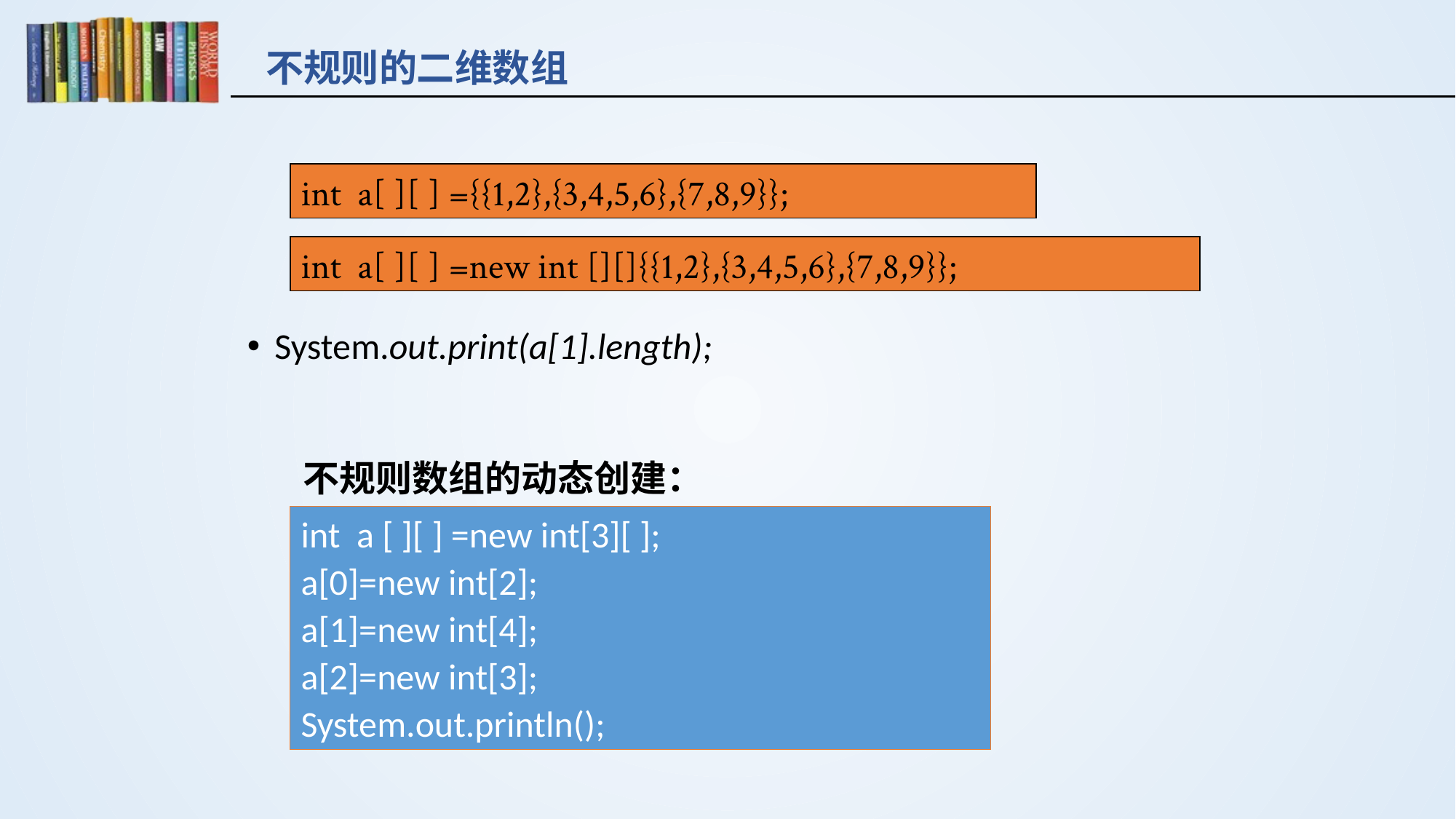

# 不规则的二维数组

System.out.print(a[1].length);

int  a[ ][ ] ={{1,2},{3,4,5,6},{7,8,9}};
int  a[ ][ ] =new int [][]{{1,2},{3,4,5,6},{7,8,9}};
不规则数组的动态创建：
int  a [ ][ ] =new int[3][ ];
a[0]=new int[2];
a[1]=new int[4];
a[2]=new int[3];
System.out.println();